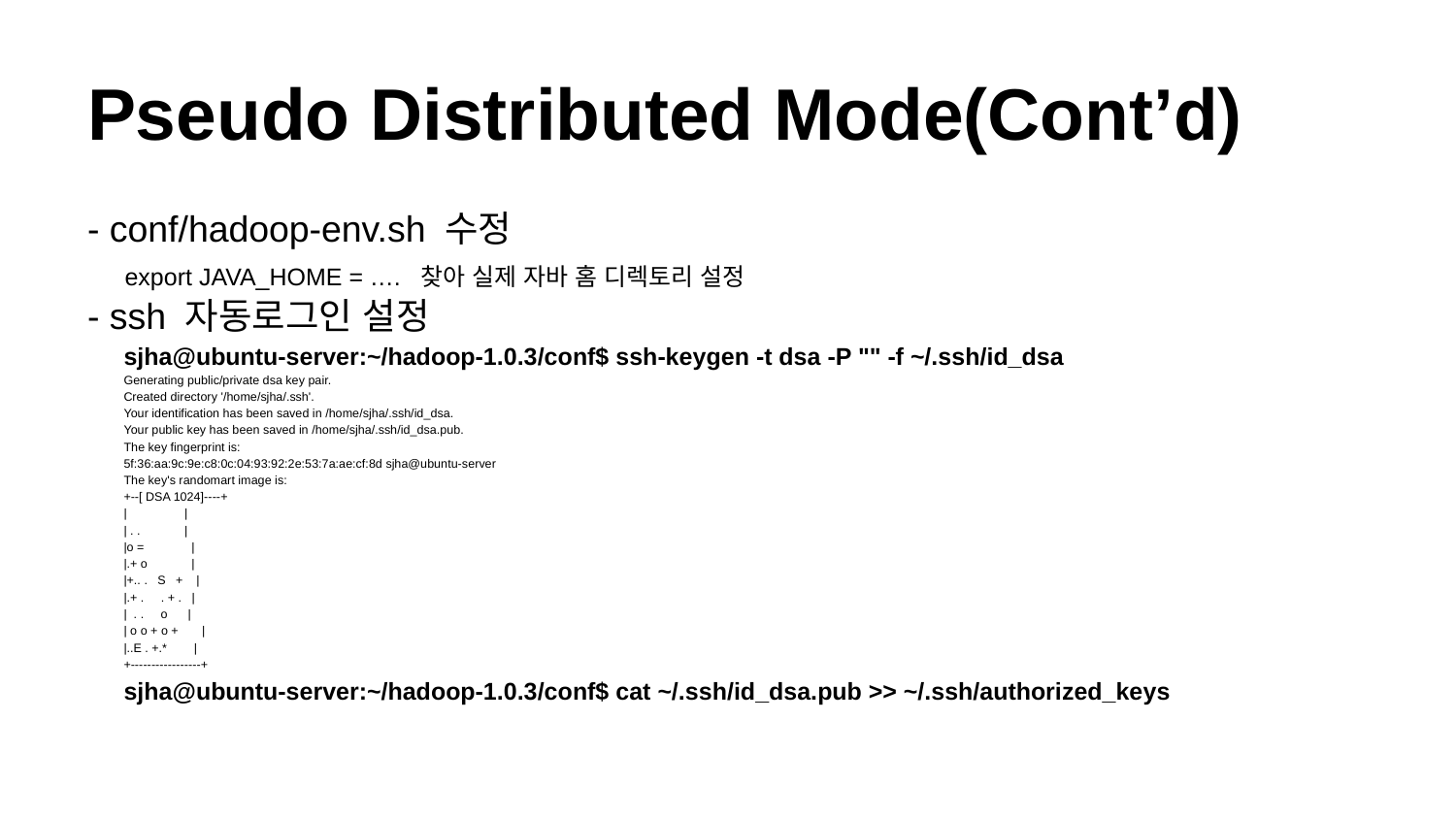

# Pseudo Distributed Mode(Cont’d)
- conf/hadoop-env.sh 수정
    export JAVA_HOME = ….  찾아 실제 자바 홈 디렉토리 설정
- ssh 자동로그인 설정
sjha@ubuntu-server:~/hadoop-1.0.3/conf$ ssh-keygen -t dsa -P "" -f ~/.ssh/id_dsa
Generating public/private dsa key pair.
Created directory '/home/sjha/.ssh'.
Your identification has been saved in /home/sjha/.ssh/id_dsa.
Your public key has been saved in /home/sjha/.ssh/id_dsa.pub.
The key fingerprint is:
5f:36:aa:9c:9e:c8:0c:04:93:92:2e:53:7a:ae:cf:8d sjha@ubuntu-server
The key's randomart image is:
+--[ DSA 1024]----+
|                 |
| . .             |
|o =              |
|.+ o             |
|+.. .   S   +    |
|.+ .     . + .   |
|  . .     o      |
| o o + o +       |
|..E . +.*        |
+-----------------+
sjha@ubuntu-server:~/hadoop-1.0.3/conf$ cat ~/.ssh/id_dsa.pub >> ~/.ssh/authorized_keys